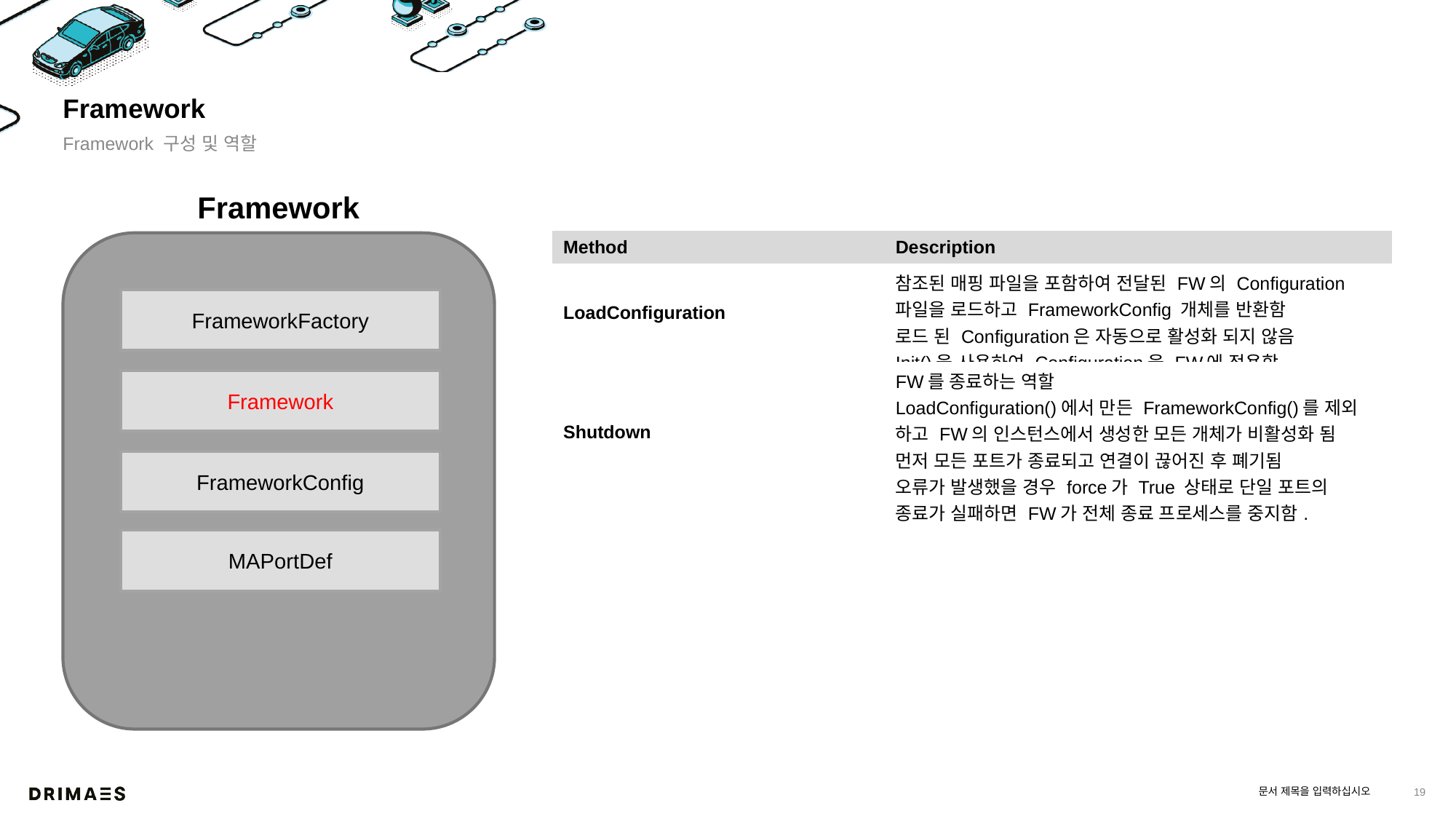

# Framework
Framework 구성 및 역할
Framework
| Method | Description |
| --- | --- |
| LoadConfiguration | 참조된 매핑 파일을 포함하여 전달된 FW의 Configuration 파일을 로드하고 FrameworkConfig 개체를 반환함 로드 된 Configuration은 자동으로 활성화 되지 않음 Init()을 사용하여 Configuration을 FW에 적용함 |
| Shutdown | FW를 종료하는 역할 LoadConfiguration()에서 만든 FrameworkConfig()를 제외 하고 FW의 인스턴스에서 생성한 모든 개체가 비활성화 됨 먼저 모든 포트가 종료되고 연결이 끊어진 후 폐기됨 오류가 발생했을 경우 force가 True 상태로 단일 포트의 종료가 실패하면 FW가 전체 종료 프로세스를 중지함. |

FrameworkFactory
Framework
FrameworkConfig
MAPortDef
문서 제목을 입력하십시오